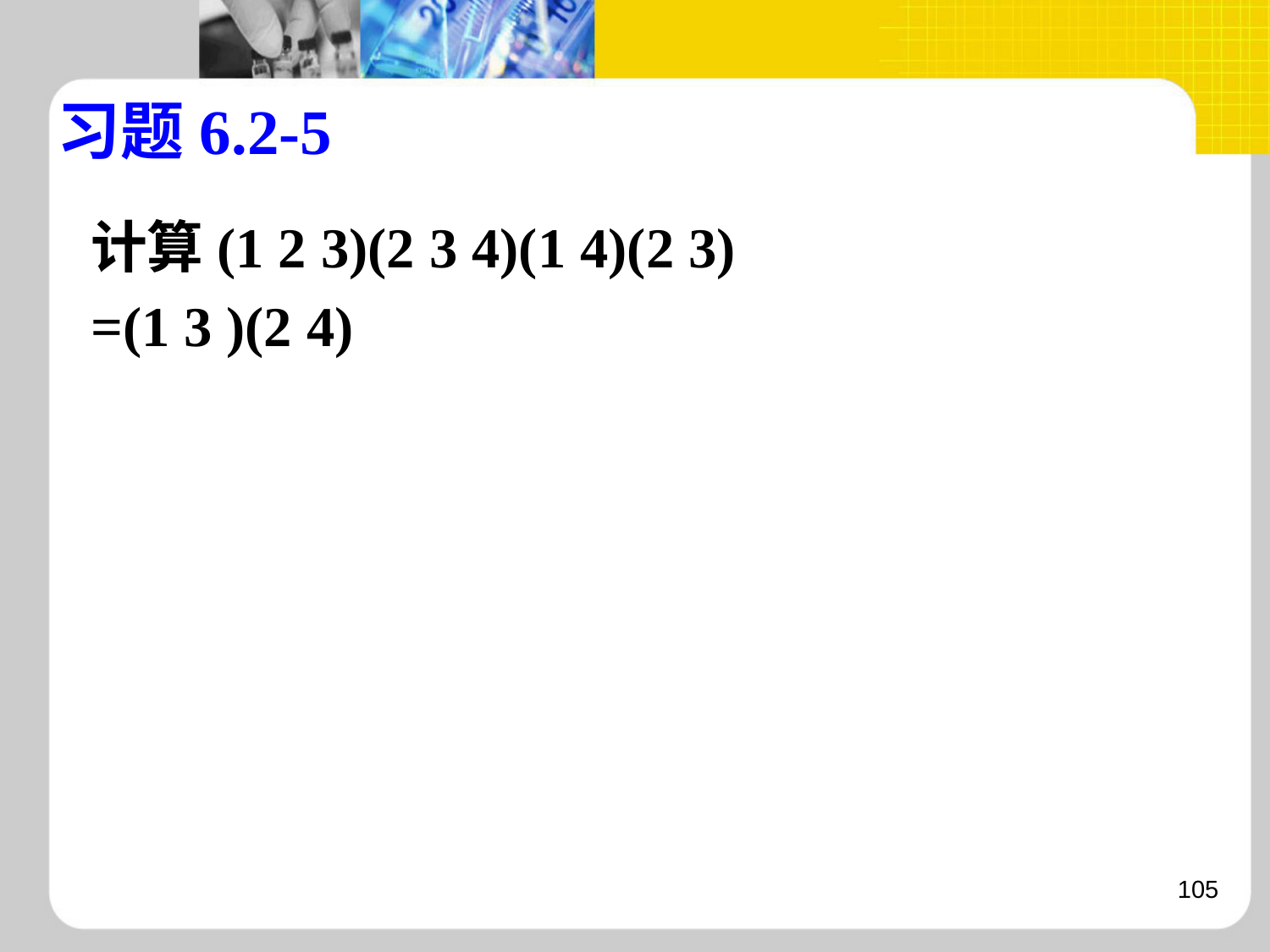

习题6.2-5
计算(1 2 3)(2 3 4)(1 4)(2 3)
=(1 3 )(2 4)
105